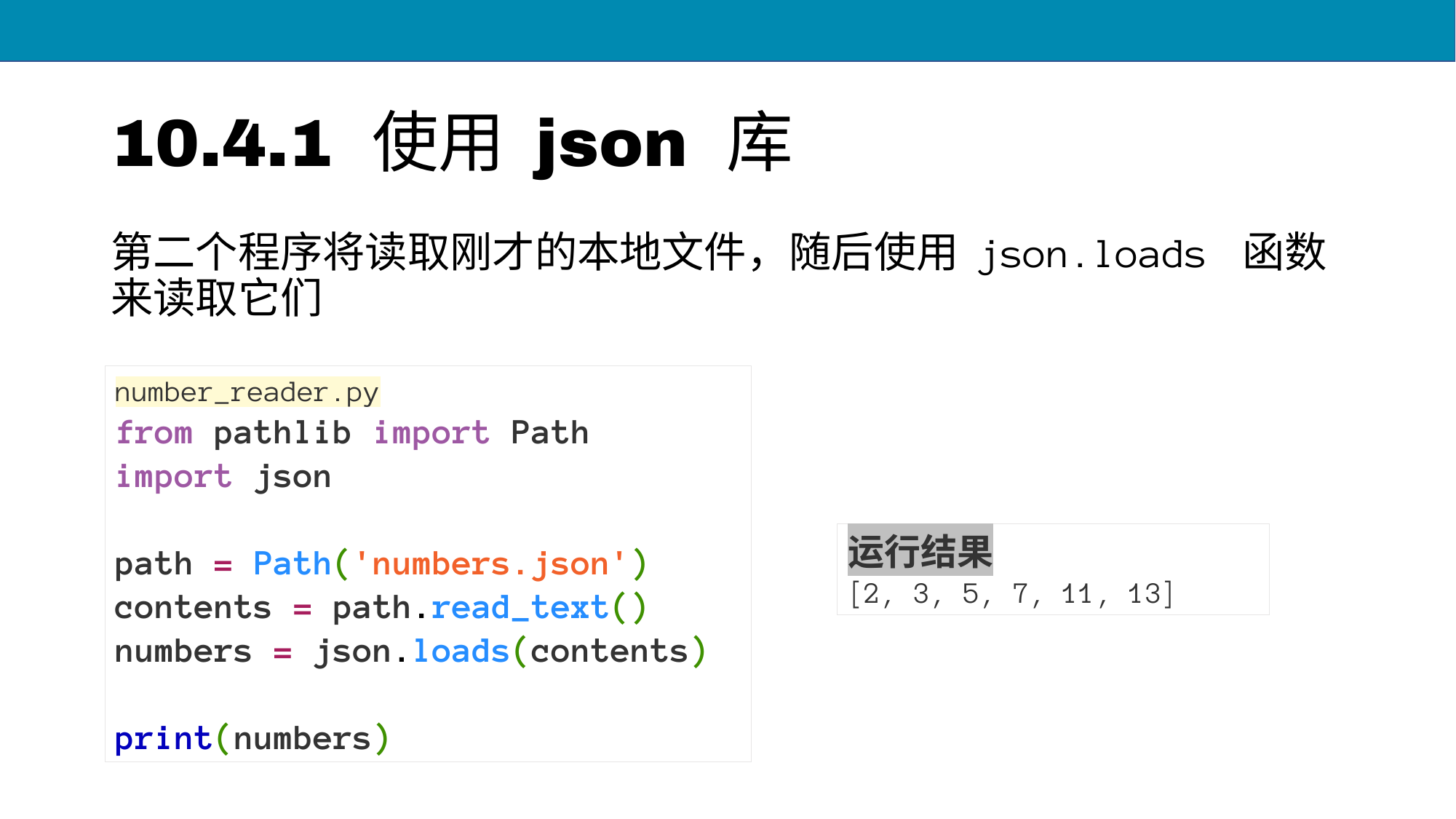

# 10.4.1 使用 json 库
第二个程序将读取刚才的本地文件，随后使用 json.loads 函数来读取它们
number_reader.py
from pathlib import Path
import json
path = Path('numbers.json')
contents = path.read_text()
numbers = json.loads(contents)
print(numbers)
运行结果
[2, 3, 5, 7, 11, 13]